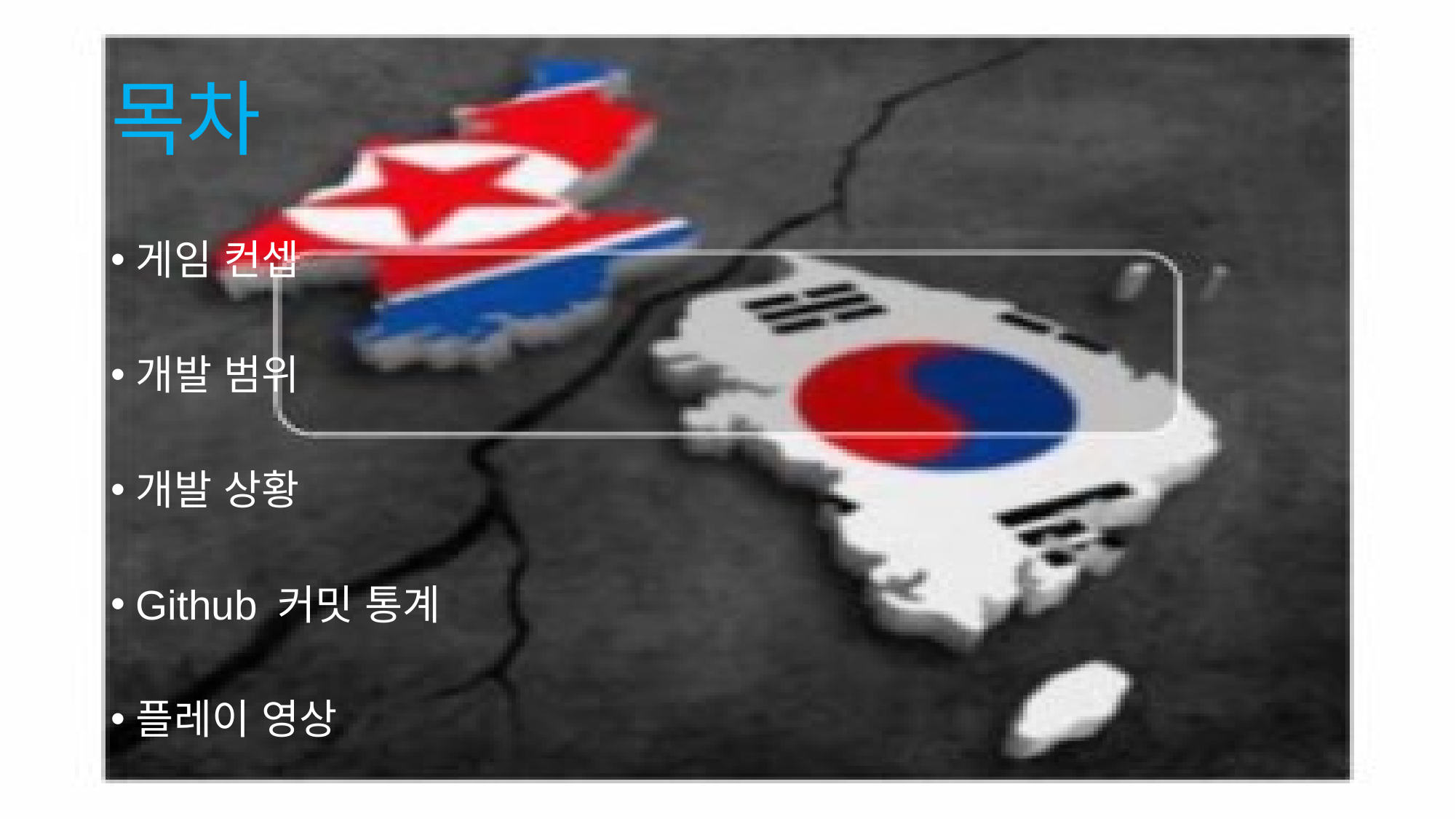

# 목차
게임 컨셉

개발 범위

개발 상황

Github 커밋 통계

플레이 영상